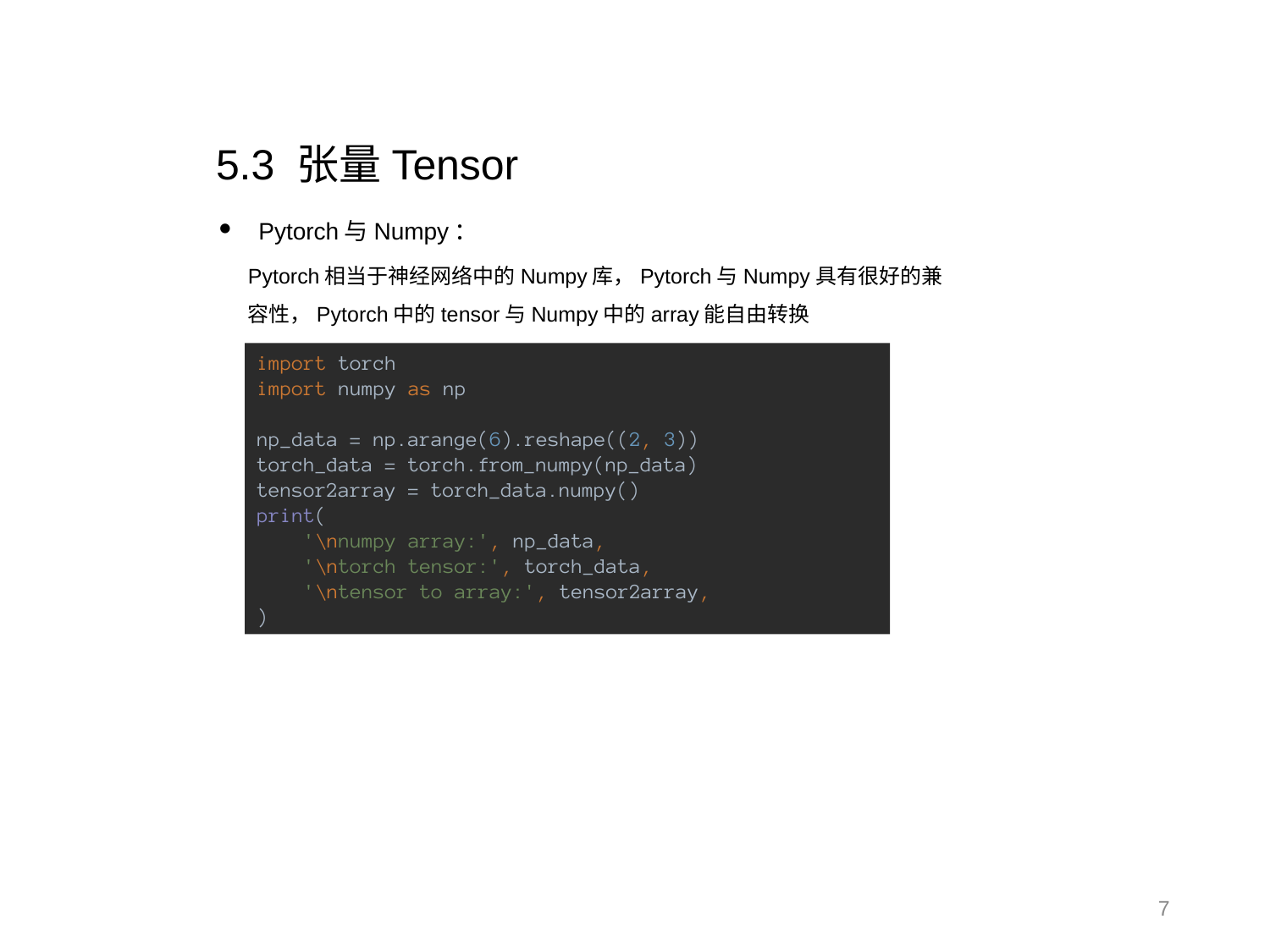

# 5.3 张量Tensor
Pytorch与Numpy：
Pytorch相当于神经网络中的Numpy库，Pytorch与Numpy具有很好的兼容性，Pytorch中的tensor与Numpy中的array能自由转换
import torch
import numpy as np
np_data = np.arange(6).reshape((2, 3))
torch_data = torch.from_numpy(np_data)
tensor2array = torch_data.numpy()
print(
    '\nnumpy array:', np_data,
    '\ntorch tensor:', torch_data,
    '\ntensor to array:', tensor2array,
)
7